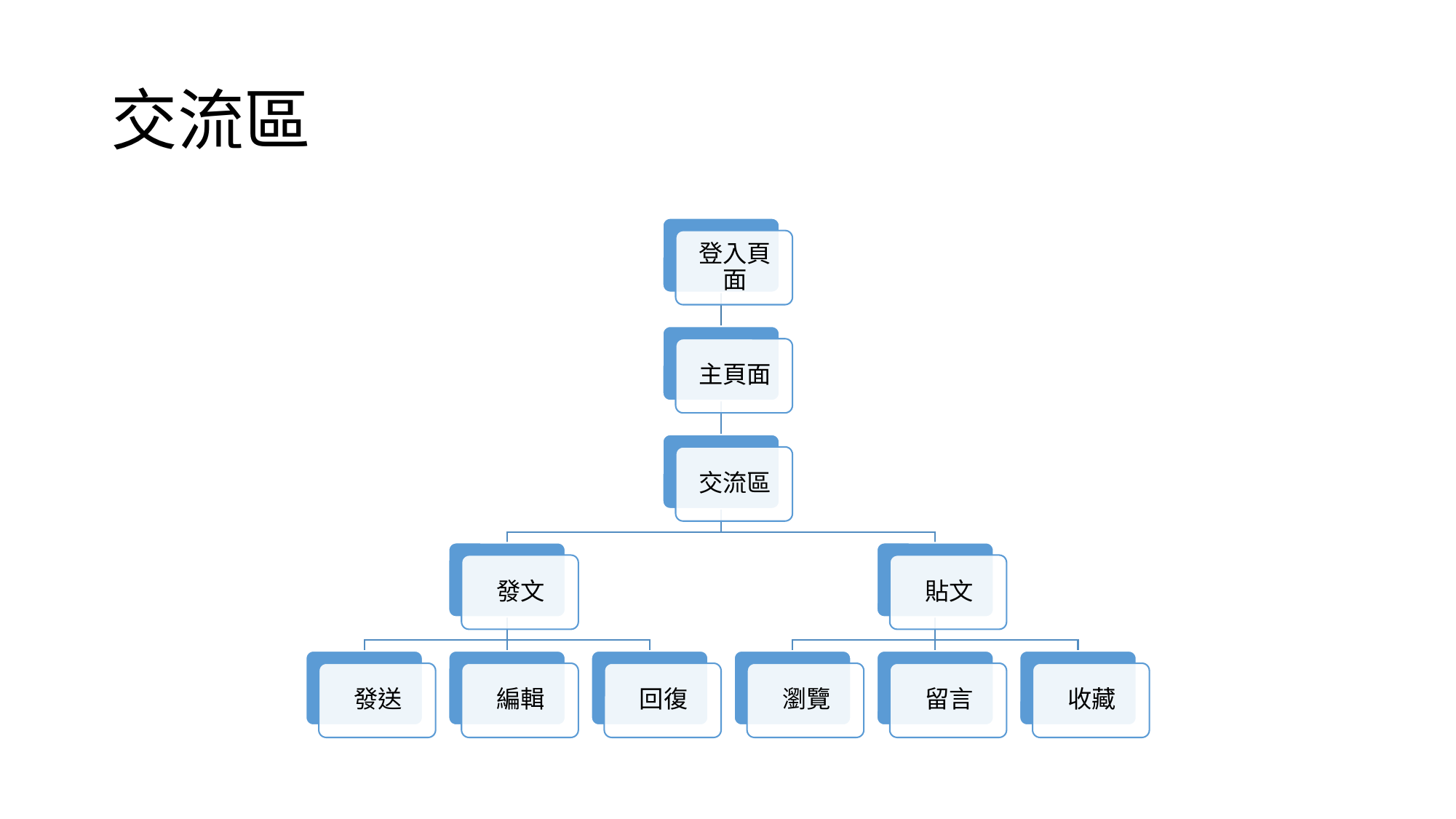

# 交流區
登入頁面
主頁面
交流區
發文
發送
編輯
回復
貼文
瀏覽
留言
收藏